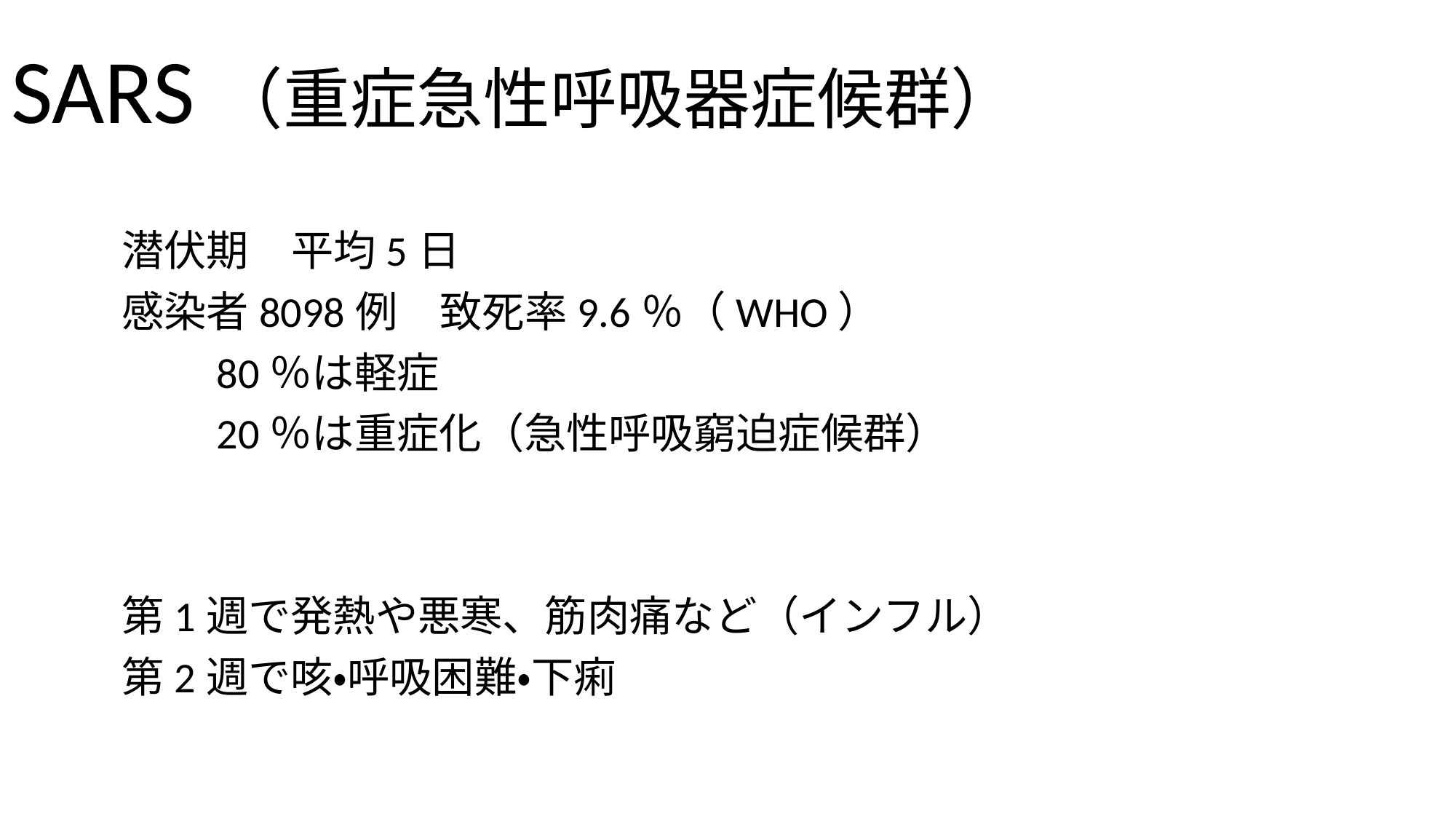

# SARS（重症急性呼吸器症候群）
潜伏期　平均5日
感染者8098例　致死率9.6％（WHO）
　　80％は軽症
　　20％は重症化（急性呼吸窮迫症候群）

第1週で発熱や悪寒、筋肉痛など（インフル）
第2週で咳・呼吸困難・下痢